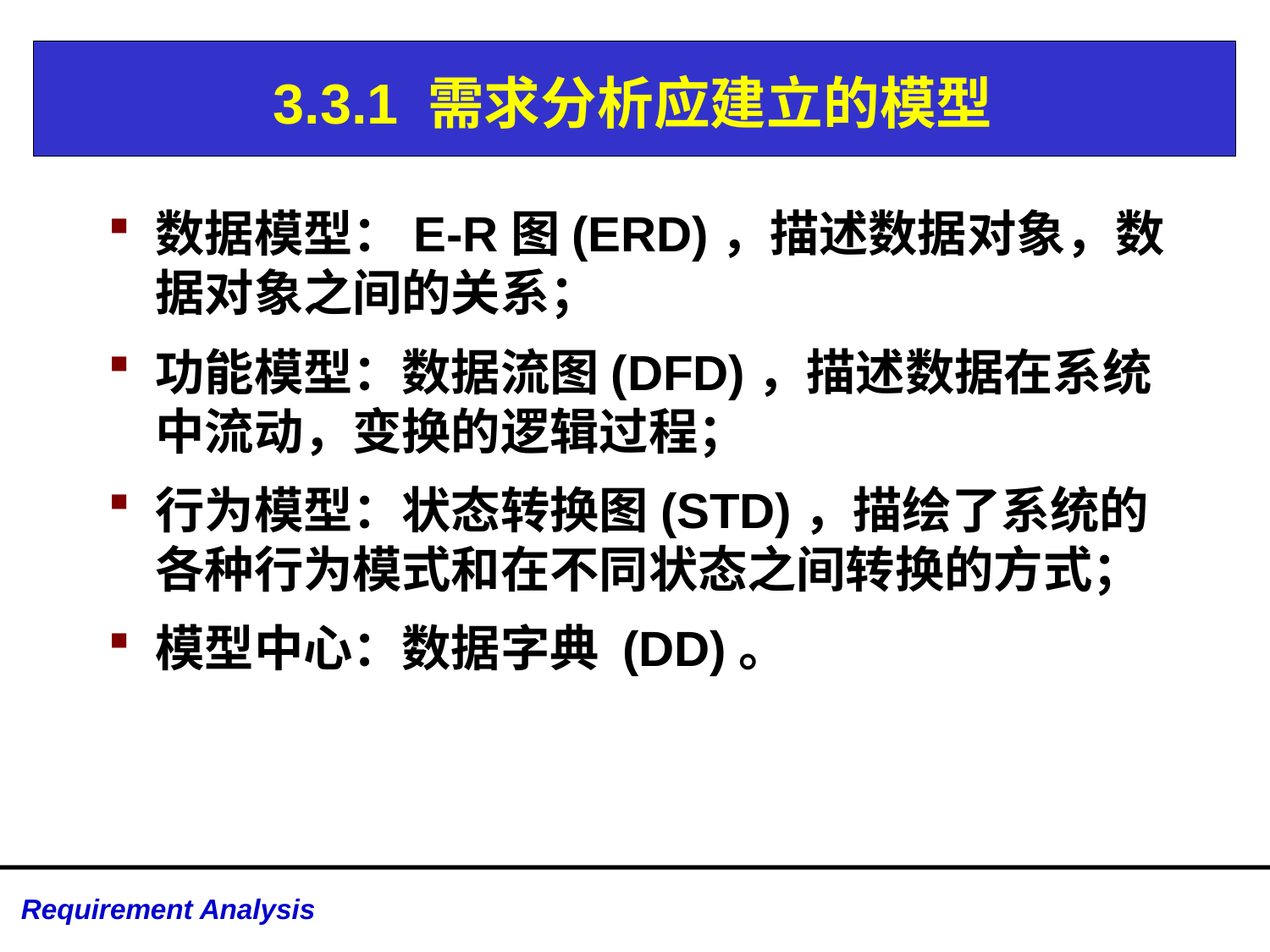

# 3.3.1 需求分析应建立的模型
数据模型：E-R图(ERD)，描述数据对象，数据对象之间的关系；
功能模型：数据流图(DFD)，描述数据在系统中流动，变换的逻辑过程；
行为模型：状态转换图(STD)，描绘了系统的各种行为模式和在不同状态之间转换的方式；
模型中心：数据字典 (DD)。